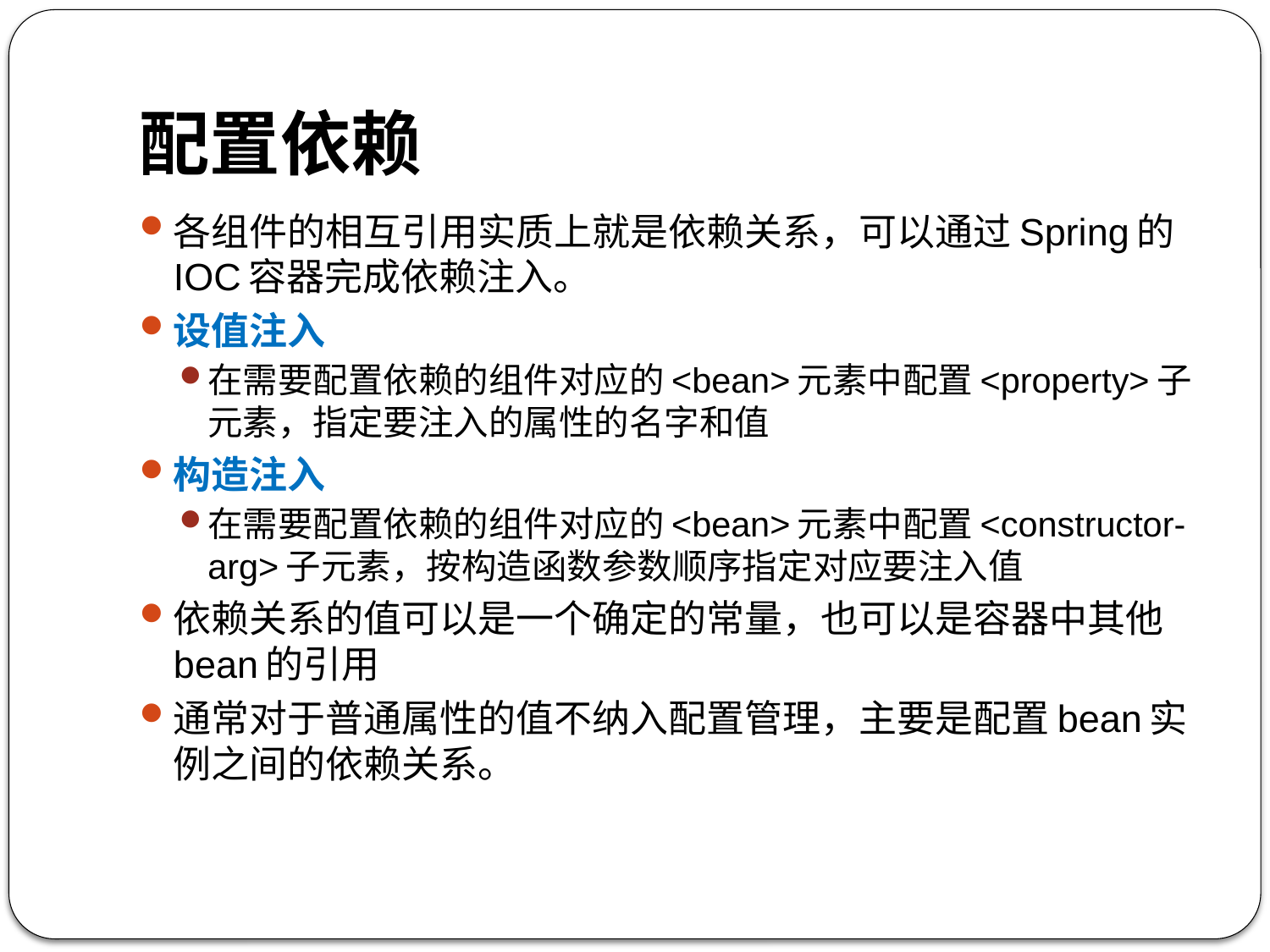

# 配置依赖
各组件的相互引用实质上就是依赖关系，可以通过Spring的IOC容器完成依赖注入。
设值注入
在需要配置依赖的组件对应的<bean>元素中配置<property>子元素，指定要注入的属性的名字和值
构造注入
在需要配置依赖的组件对应的<bean>元素中配置<constructor-arg>子元素，按构造函数参数顺序指定对应要注入值
依赖关系的值可以是一个确定的常量，也可以是容器中其他bean的引用
通常对于普通属性的值不纳入配置管理，主要是配置bean实例之间的依赖关系。